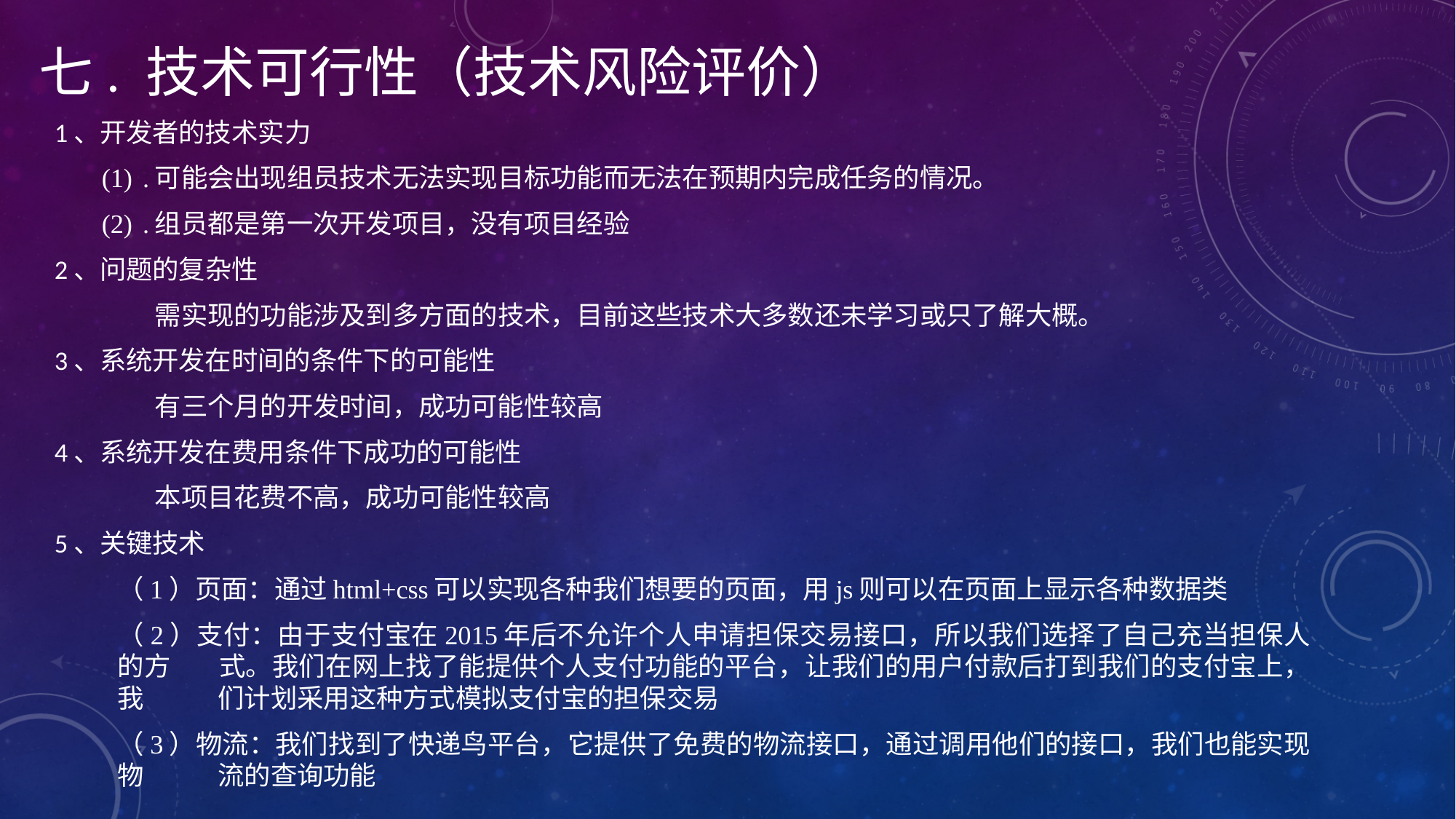

# 七. 技术可行性（技术风险评价）
1、开发者的技术实力
.可能会出现组员技术无法实现目标功能而无法在预期内完成任务的情况。
.组员都是第一次开发项目，没有项目经验
2、问题的复杂性
	需实现的功能涉及到多方面的技术，目前这些技术大多数还未学习或只了解大概。
3、系统开发在时间的条件下的可能性
	有三个月的开发时间，成功可能性较高
4、系统开发在费用条件下成功的可能性
	本项目花费不高，成功可能性较高
5、关键技术
（1）页面：通过html+css可以实现各种我们想要的页面，用js则可以在页面上显示各种数据类
（2）支付：由于支付宝在2015年后不允许个人申请担保交易接口，所以我们选择了自己充当担保人的方		式。我们在网上找了能提供个人支付功能的平台，让我们的用户付款后打到我们的支付宝上，我			们计划采用这种方式模拟支付宝的担保交易
（3）物流：我们找到了快递鸟平台，它提供了免费的物流接口，通过调用他们的接口，我们也能实现物	流的查询功能